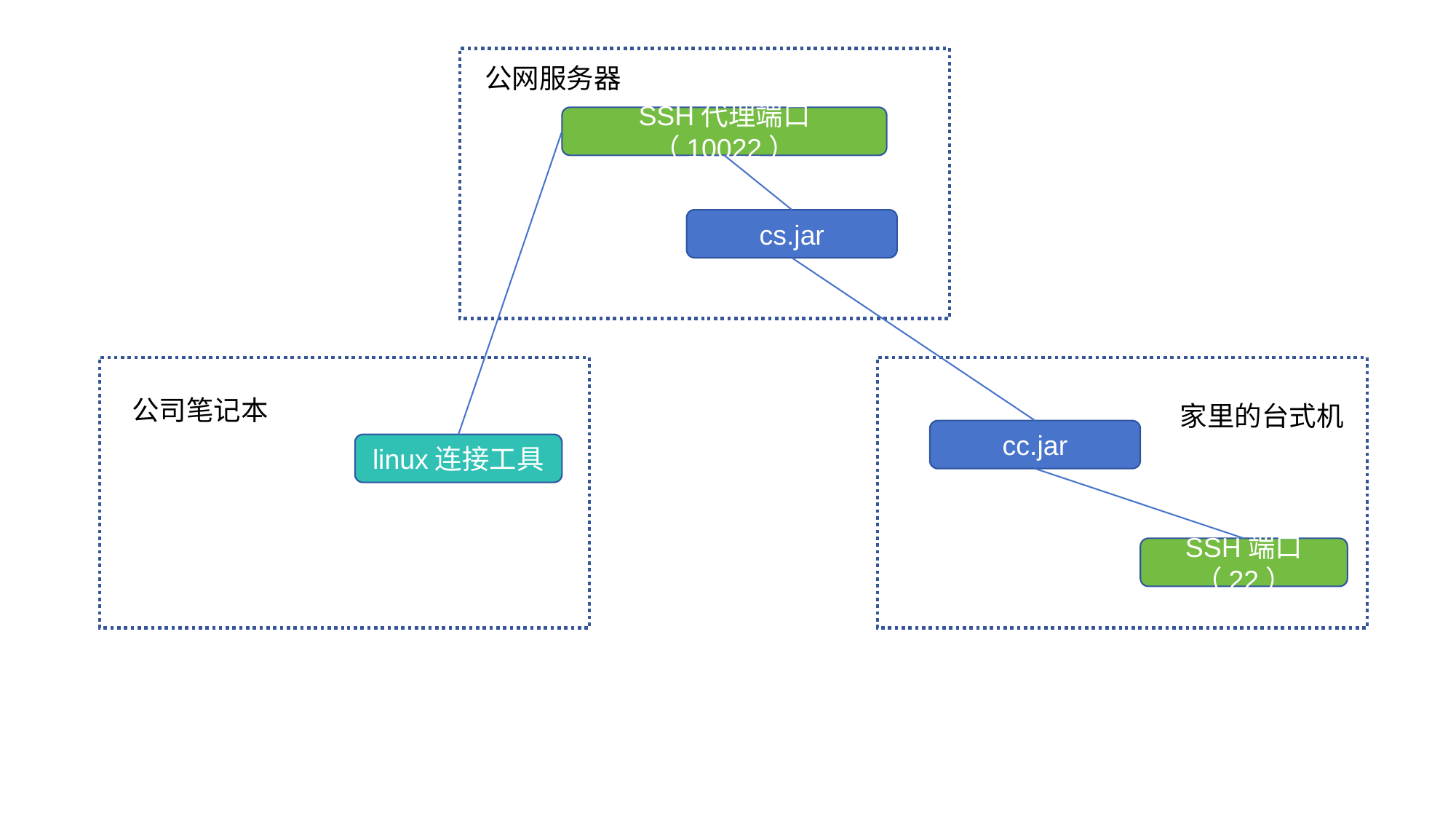

公网服务器
SSH代理端口（10022）
cs.jar

公司笔记本
家里的台式机
cc.jar
linux连接工具
SSH端口（22）